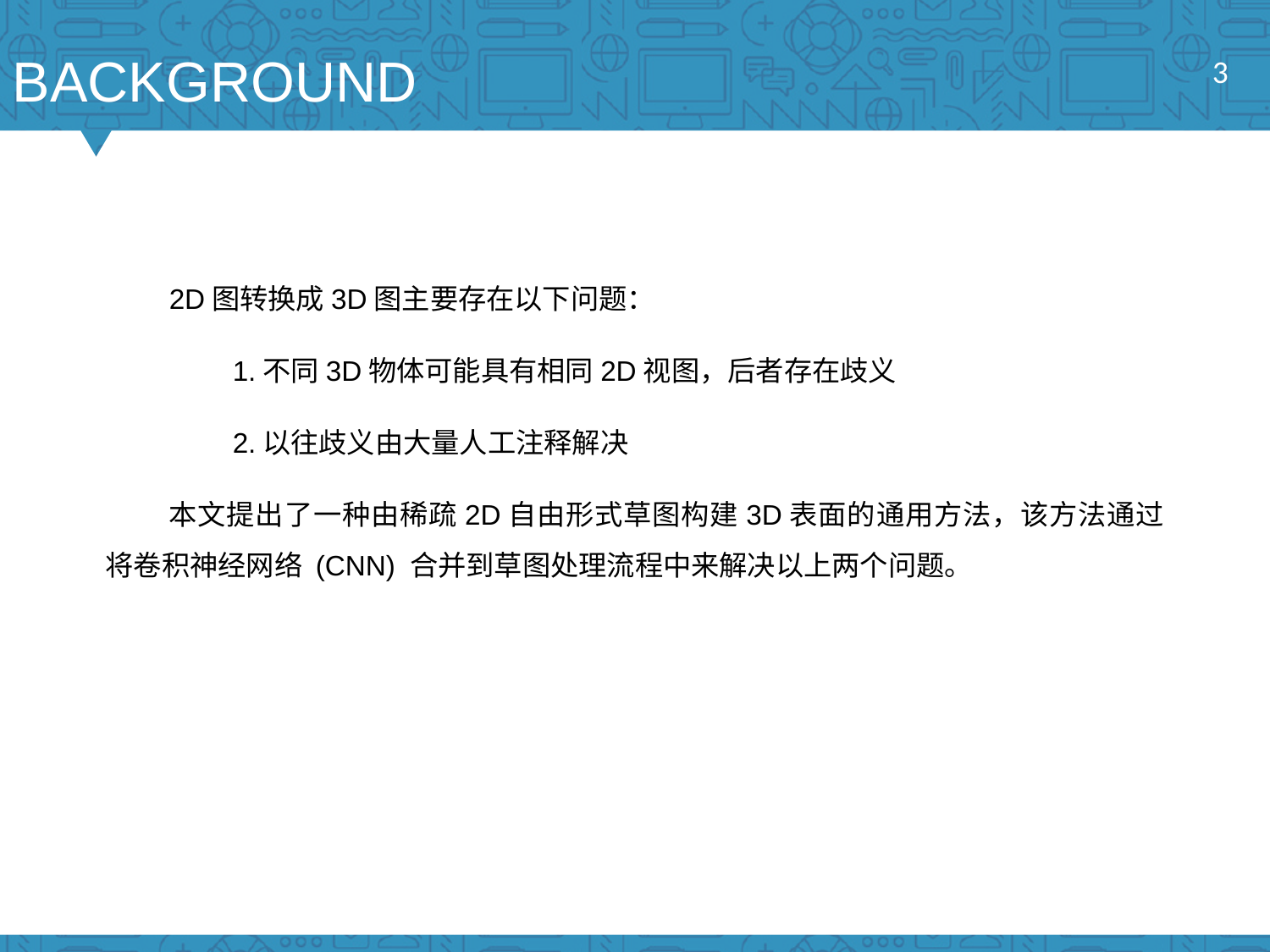

BACKGROUND
3
2D图转换成3D图主要存在以下问题：
	1.不同3D物体可能具有相同2D视图，后者存在歧义
	2.以往歧义由大量人工注释解决
本文提出了一种由稀疏2D自由形式草图构建3D表面的通用方法，该方法通过将卷积神经网络 (CNN) 合并到草图处理流程中来解决以上两个问题。